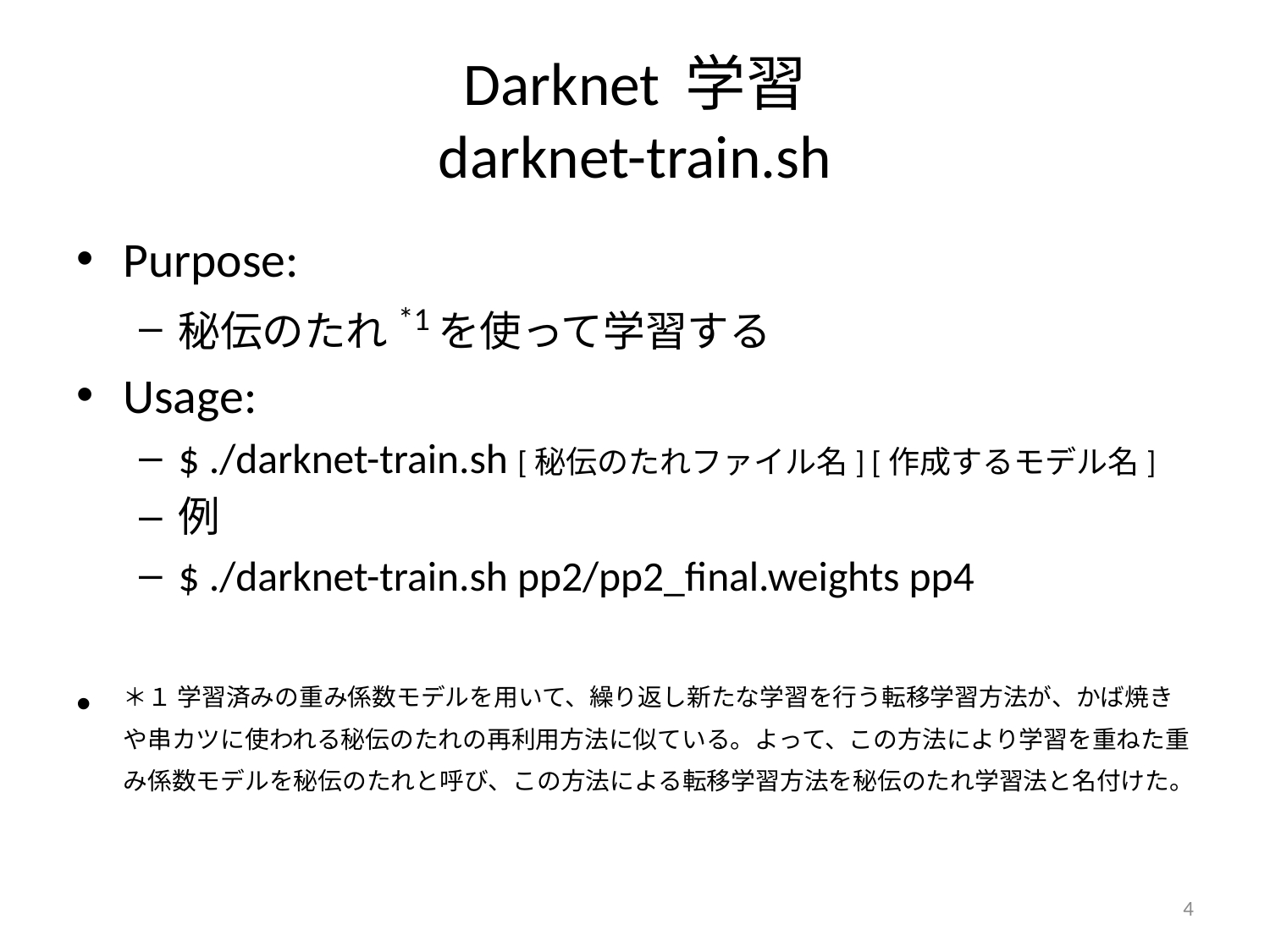

# Darknet 学習 darknet-train.sh
Purpose:
秘伝のたれ*1を使って学習する
Usage:
$ ./darknet-train.sh [秘伝のたれファイル名] [作成するモデル名]
例
$ ./darknet-train.sh pp2/pp2_final.weights pp4

＊１ 学習済みの重み係数モデルを用いて、繰り返し新たな学習を行う転移学習方法が、かば焼きや串カツに使われる秘伝のたれの再利用方法に似ている。よって、この方法により学習を重ねた重み係数モデルを秘伝のたれと呼び、この方法による転移学習方法を秘伝のたれ学習法と名付けた。
4